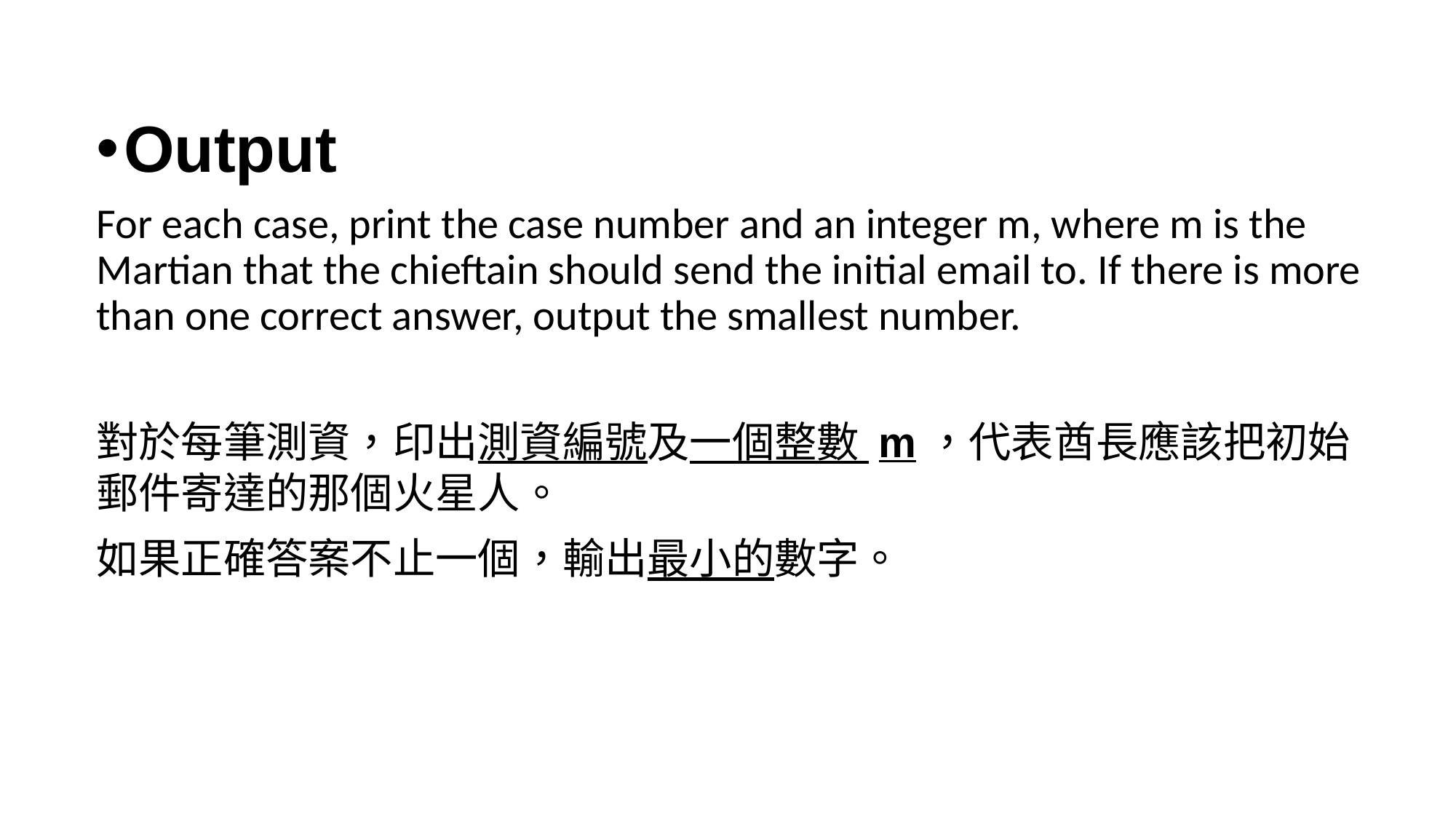

Output
For each case, print the case number and an integer m, where m is the Martian that the chieftain should send the initial email to. If there is more than one correct answer, output the smallest number.

對於每筆測資，印出測資編號及一個整數 m，代表酋長應該把初始郵件寄達的那個火星人。
如果正確答案不止一個，輸出最小的數字。